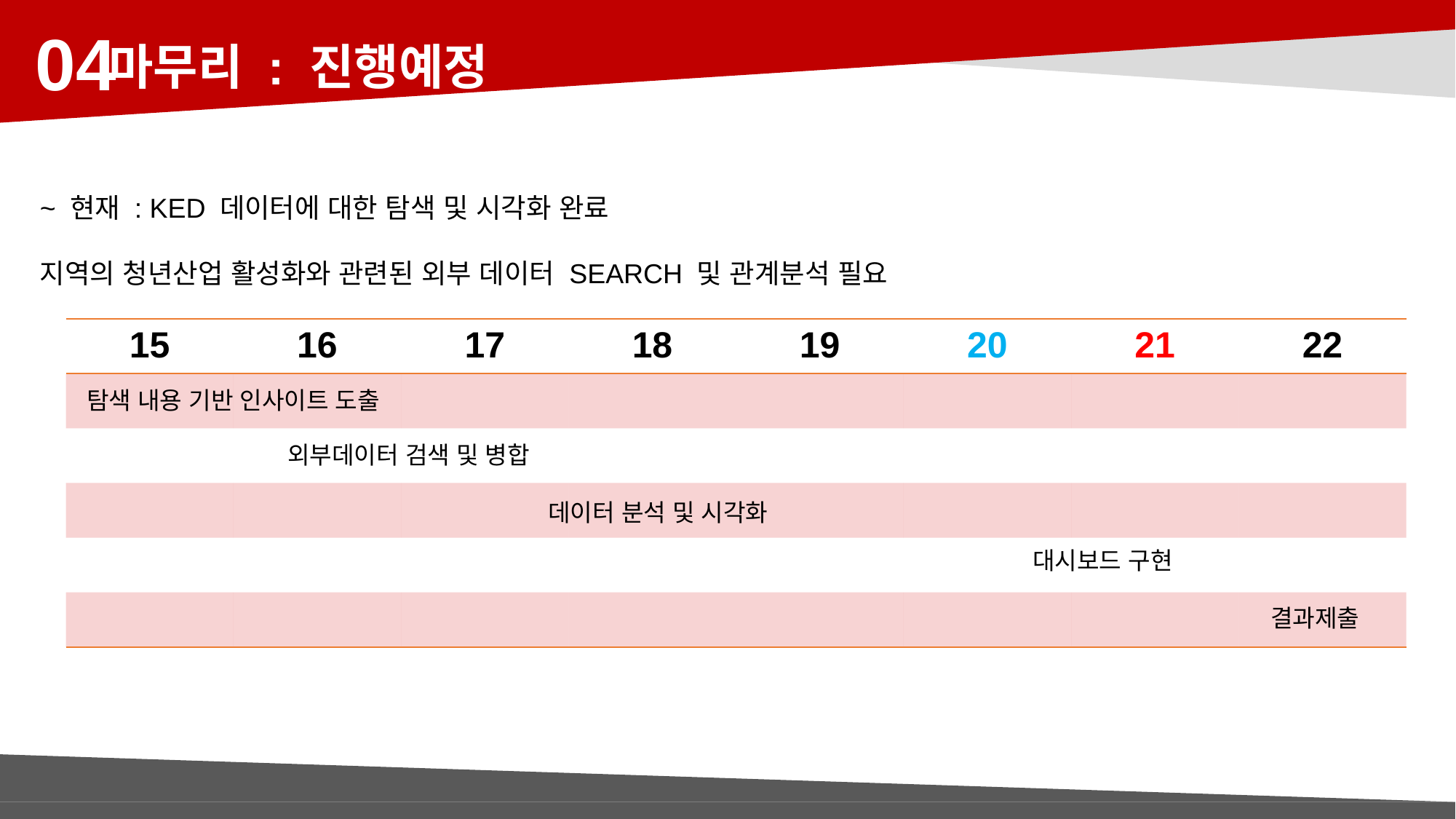

04
마무리 : 진행예정

~ 현재 : KED 데이터에 대한 탐색 및 시각화 완료

지역의 청년산업 활성화와 관련된 외부 데이터 SEARCH 및 관계분석 필요
| 15 | 16 | 17 | 18 | 19 | 20 | 21 | 22 |
| --- | --- | --- | --- | --- | --- | --- | --- |
|  |  |  |  |  |  |  |  |
|  |  |  |  |  |  |  |  |
|  |  |  |  |  |  |  |  |
|  |  |  |  |  |  |  |  |
|  |  |  |  |  |  |  |  |
탐색 내용 기반 인사이트 도출
외부데이터 검색 및 병합
데이터 분석 및 시각화
대시보드 구현
결과제출